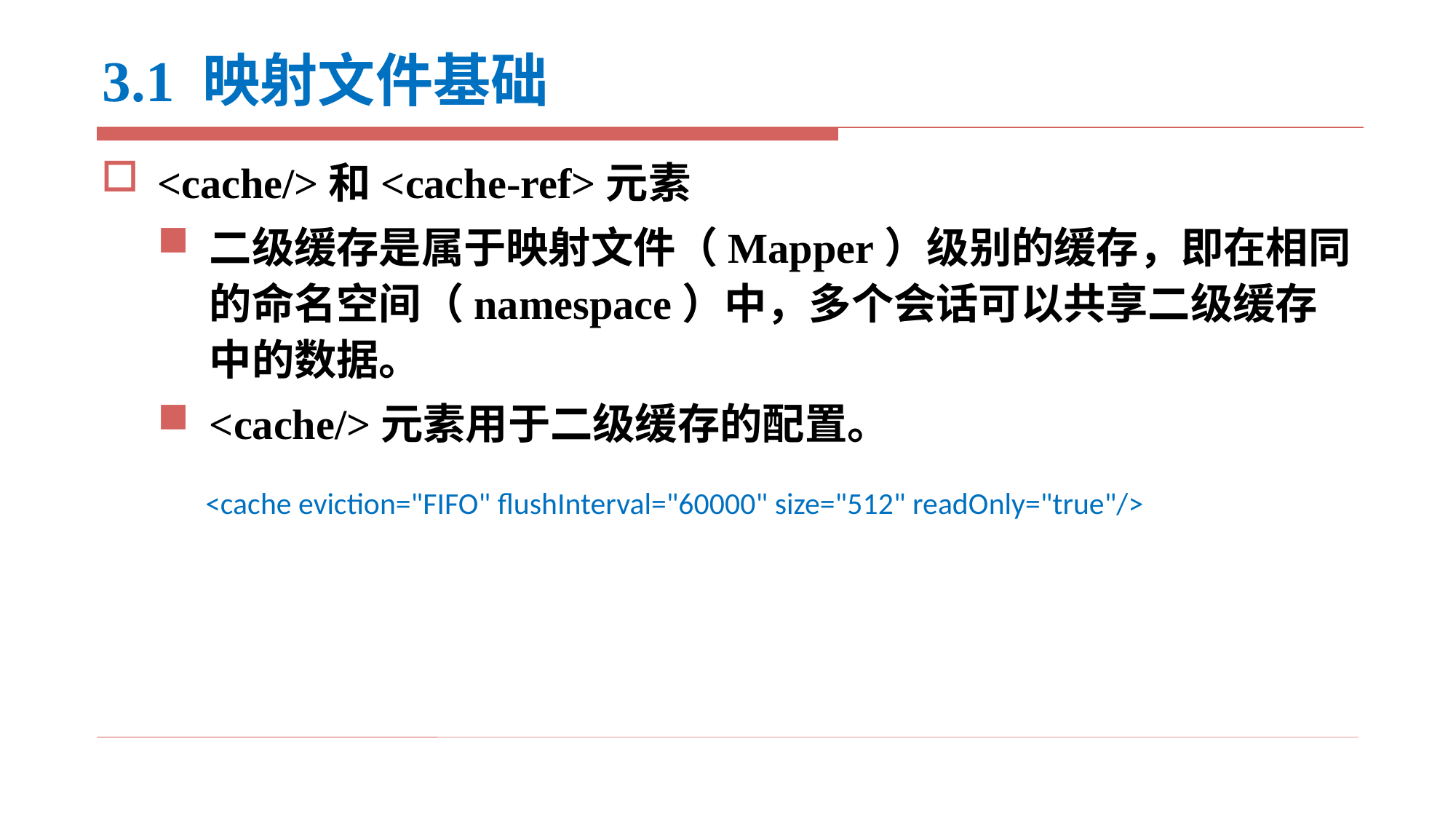

# 3.1 映射文件基础
<cache/>和<cache-ref>元素
二级缓存是属于映射文件（Mapper）级别的缓存，即在相同的命名空间（namespace）中，多个会话可以共享二级缓存中的数据。
<cache/>元素用于二级缓存的配置。
<cache eviction="FIFO" flushInterval="60000" size="512" readOnly="true"/>
15